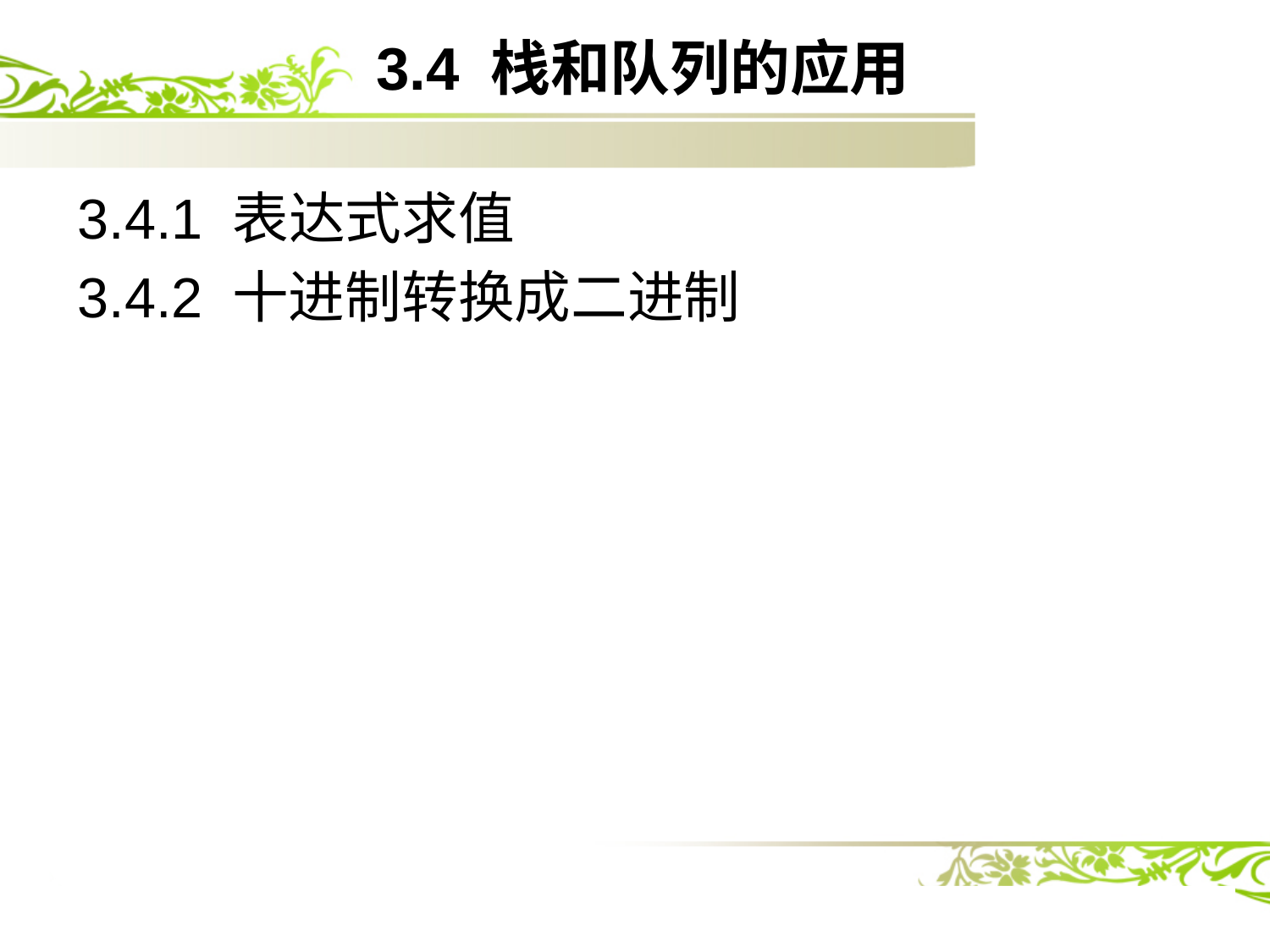

# 3.4 栈和队列的应用
3.4.1 表达式求值
3.4.2 十进制转换成二进制